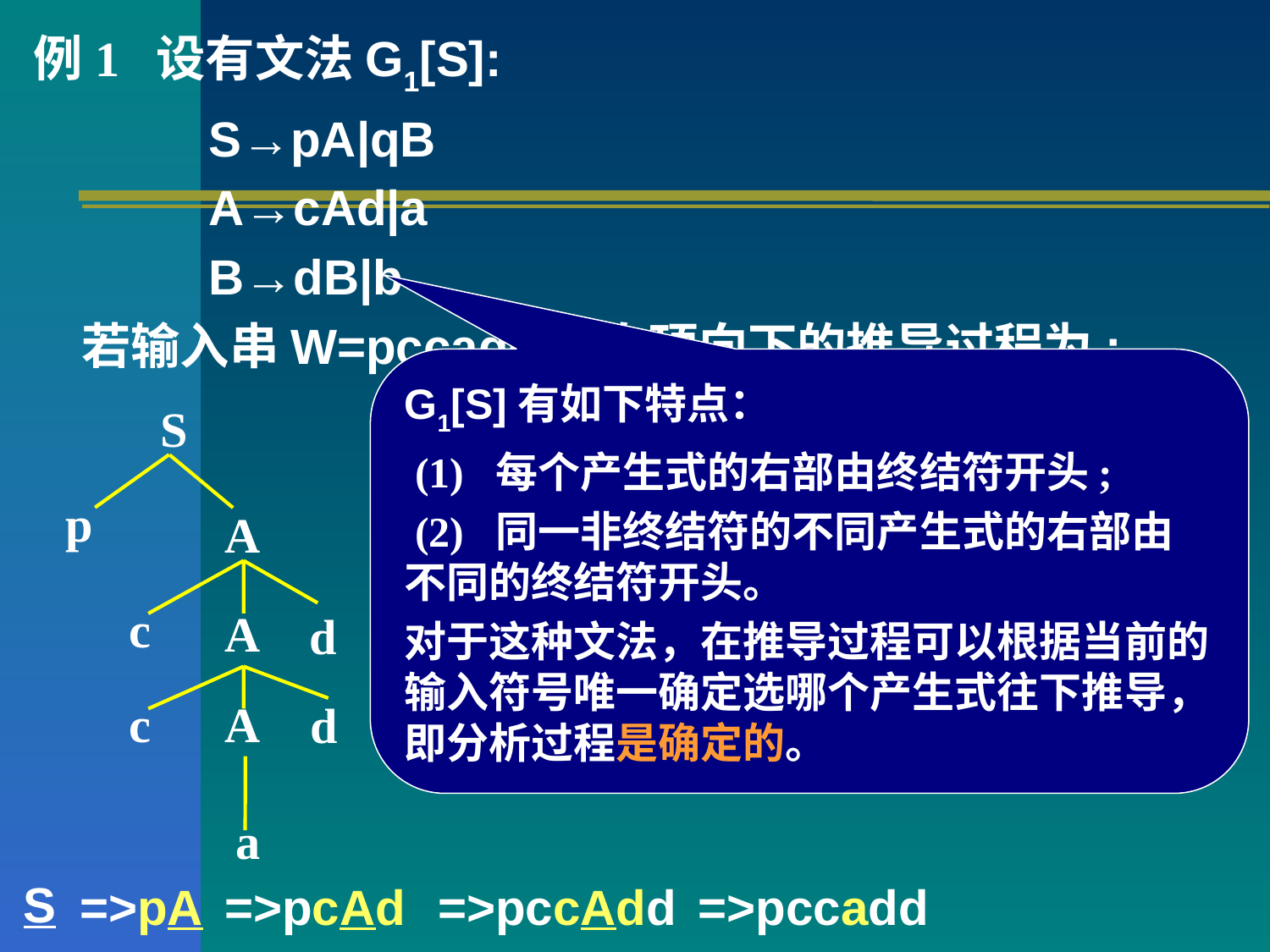

例1  设有文法G1[S]:
		S→pA|qB
		A→cAd|a
		B→dB|b
	若输入串W=pccadd。自顶向下的推导过程为:
G1[S]有如下特点：
 (1)  每个产生式的右部由终结符开头;
 (2)  同一非终结符的不同产生式的右部由不同的终结符开头。
对于这种文法，在推导过程可以根据当前的输入符号唯一确定选哪个产生式往下推导，即分析过程是确定的。
S

p
A

c
A
d

c
A
d

a
S
=>pA
=>pcAd
=>pccAdd
=>pccadd